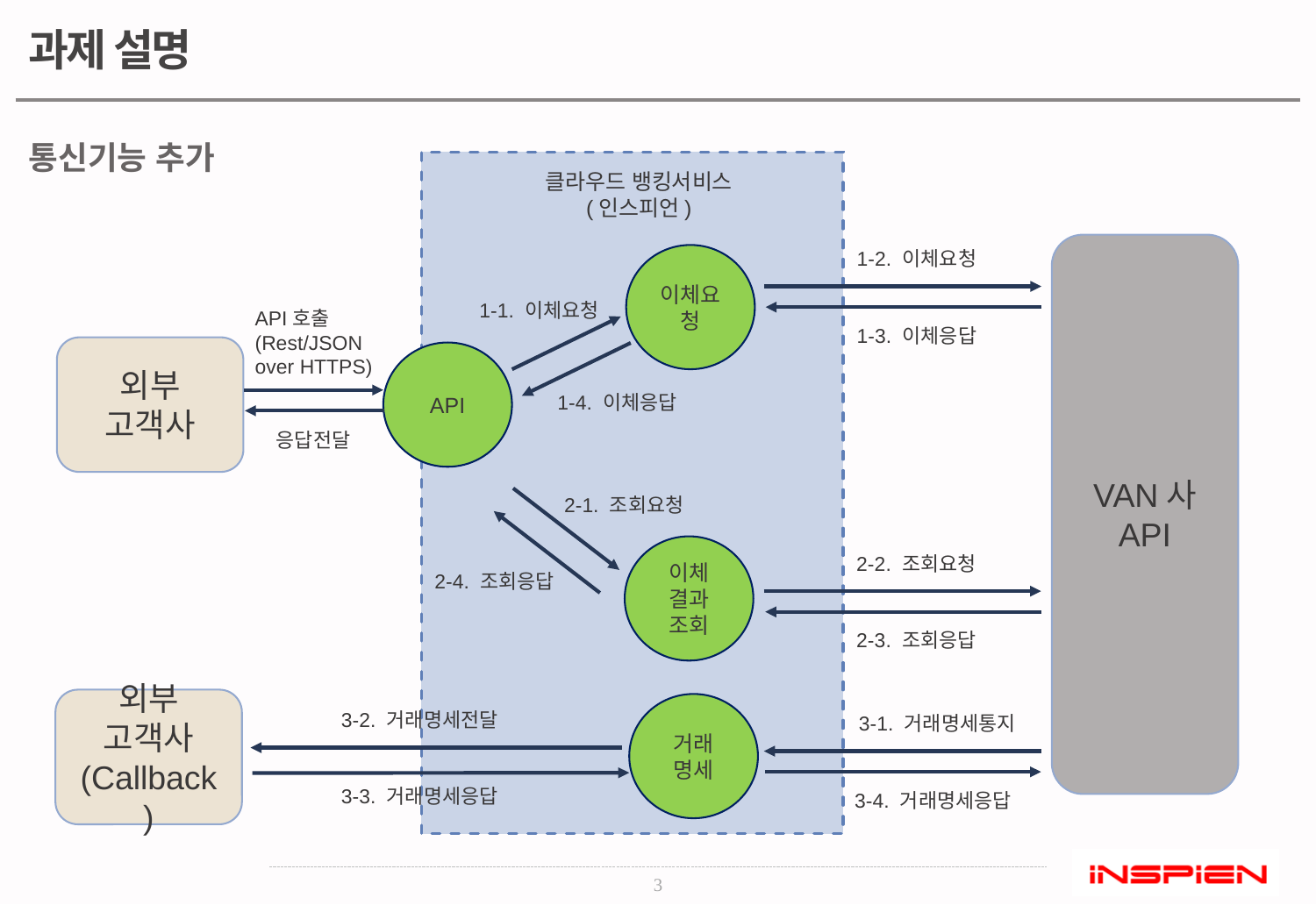

과제 설명
통신기능 추가

클라우드 뱅킹서비스
(인스피언)
VAN사
API
1-2. 이체요청
이체요청
1-1. 이체요청
API호출
(Rest/JSON
over HTTPS)
1-3. 이체응답
외부
고객사
API
1-4. 이체응답
응답전달
2-1. 조회요청
이체 결과 조회
2-2. 조회요청
2-4. 조회응답
2-3. 조회응답
외부
고객사
(Callback)
거래 명세
3-2. 거래명세전달
3-1. 거래명세통지
3-3. 거래명세응답
3-4. 거래명세응답
3